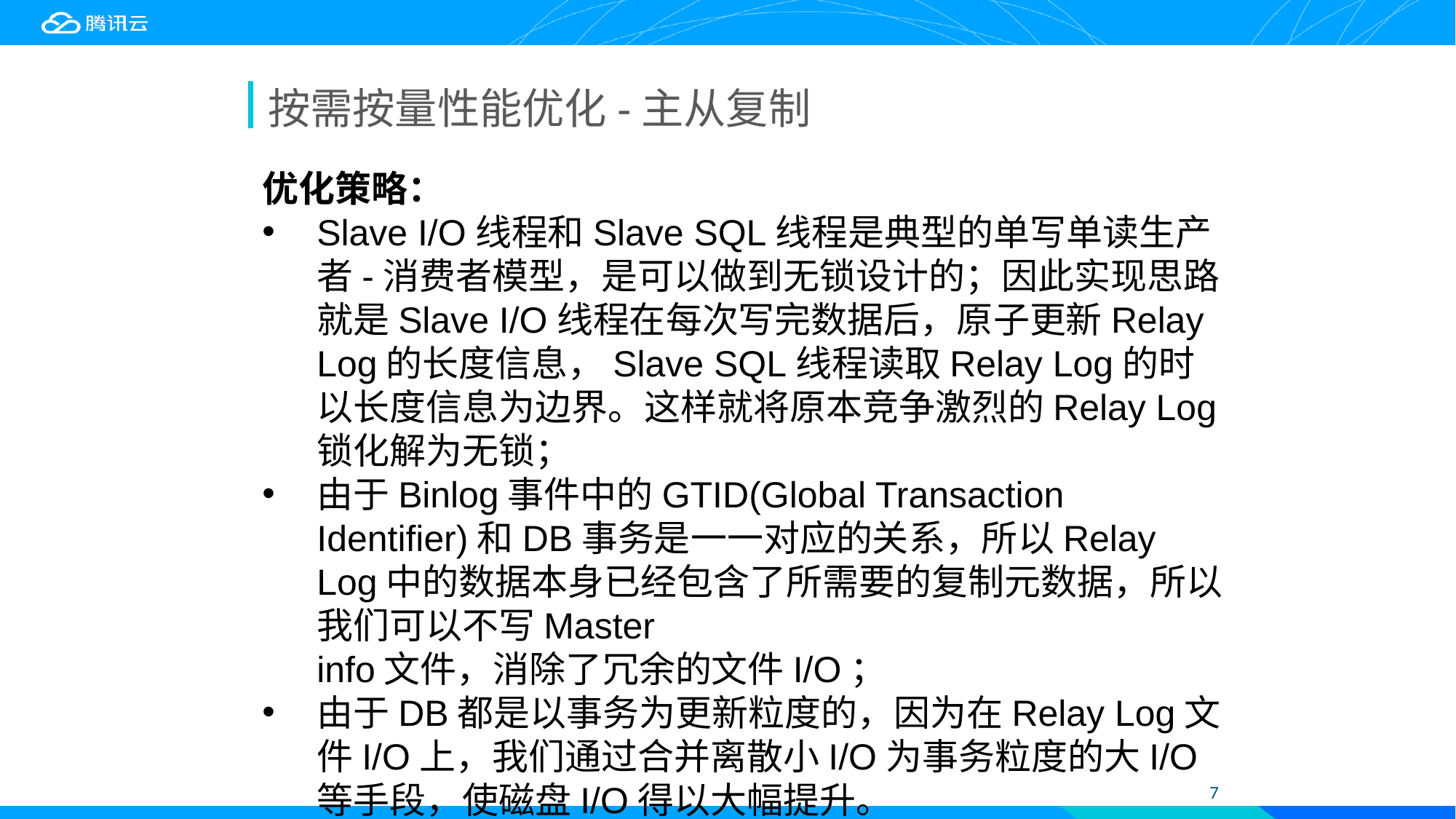

按需按量性能优化-主从复制

优化策略：
Slave I/O线程和Slave SQL线程是典型的单写单读生产者-消费者模型，是可以做到无锁设计的；因此实现思路就是Slave I/O线程在每次写完数据后，原子更新Relay Log的长度信息，Slave SQL线程读取Relay Log的时以长度信息为边界。这样就将原本竞争激烈的Relay Log锁化解为无锁；
由于Binlog事件中的GTID(Global Transaction Identifier)和DB事务是一一对应的关系，所以Relay Log中的数据本身已经包含了所需要的复制元数据，所以我们可以不写Master info文件，消除了冗余的文件I/O；
由于DB都是以事务为更新粒度的，因为在Relay Log文件I/O上，我们通过合并离散小I/O为事务粒度的大I/O等手段，使磁盘I/O得以大幅提升。

7